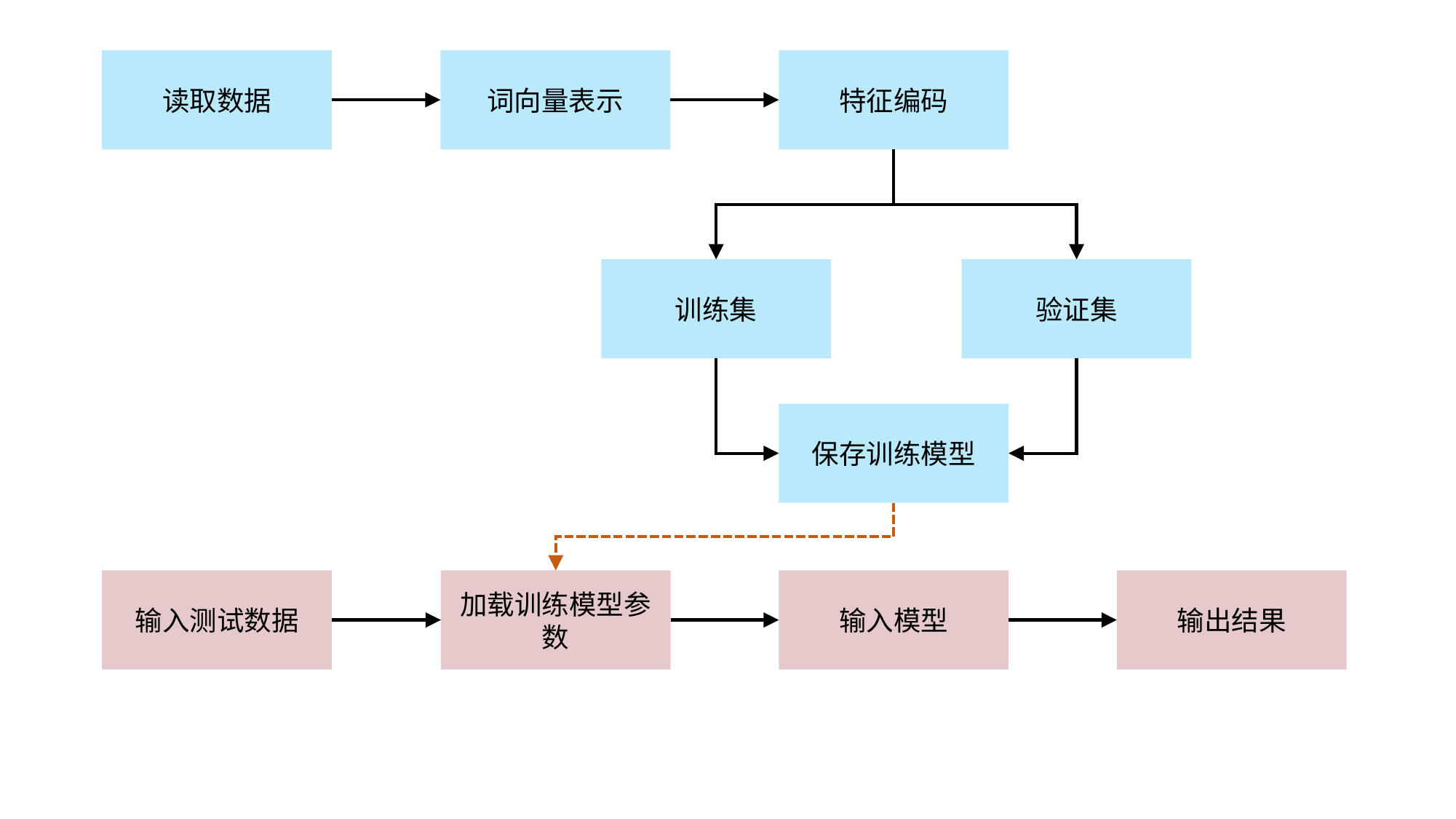

读取数据
词向量表示
特征编码
训练集
验证集
保存训练模型
输入测试数据
加载训练模型参数
输入模型
输出结果